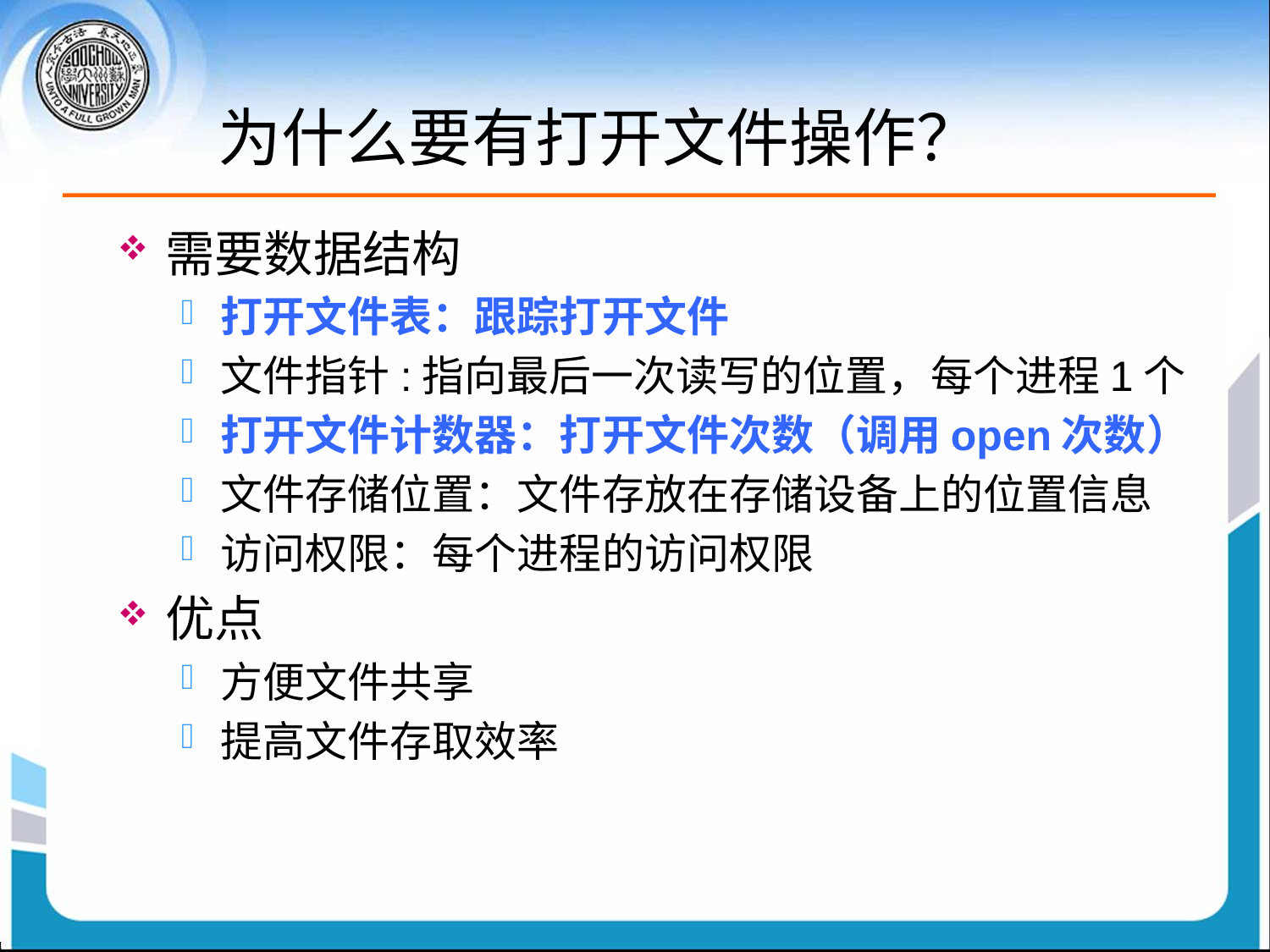

# 为什么要有打开文件操作？
需要数据结构
打开文件表：跟踪打开文件
文件指针:指向最后一次读写的位置，每个进程1个
打开文件计数器：打开文件次数（调用open次数）
文件存储位置：文件存放在存储设备上的位置信息
访问权限：每个进程的访问权限
优点
方便文件共享
提高文件存取效率